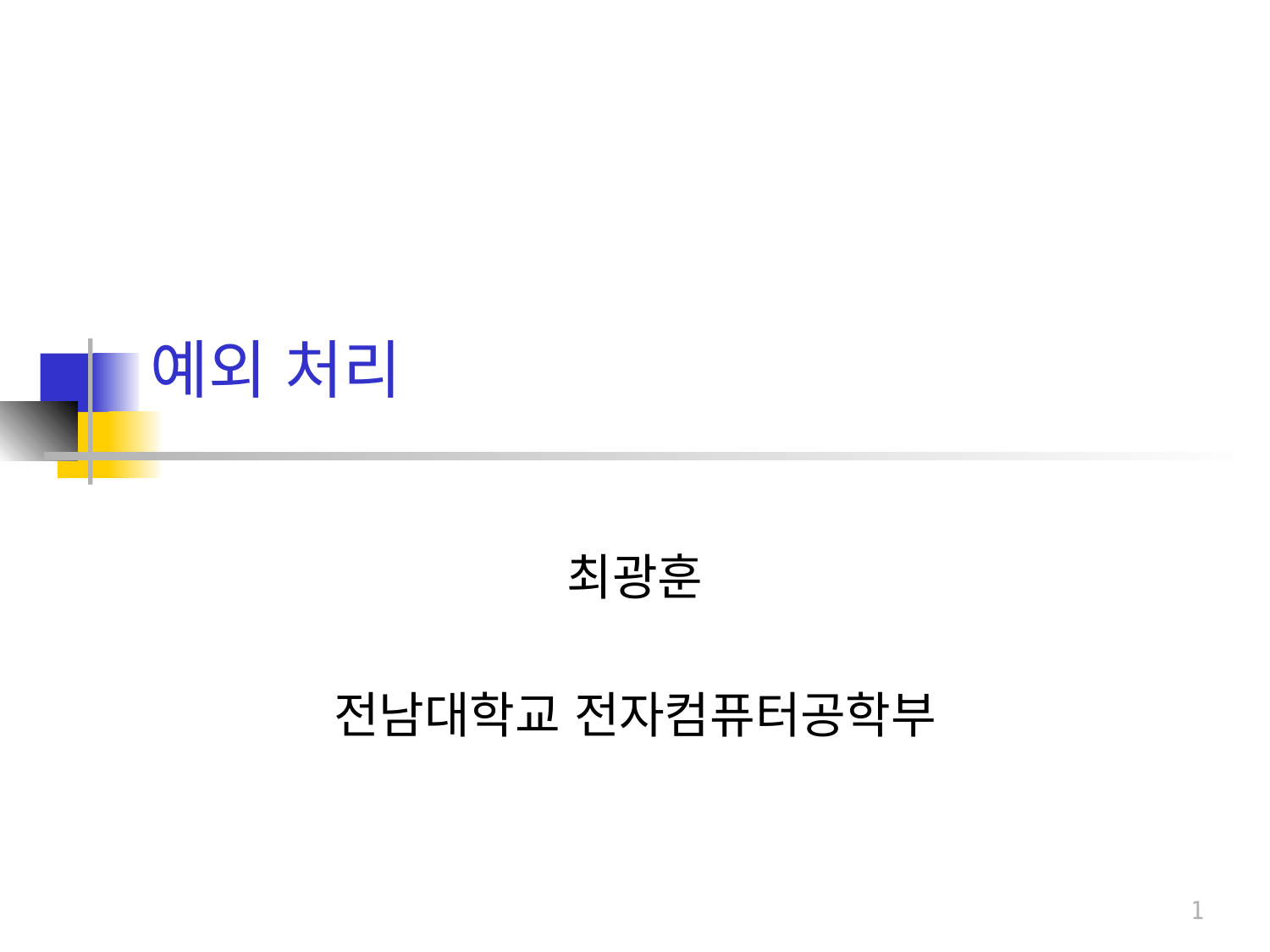

# 예외 처리
최광훈

전남대학교 전자컴퓨터공학부
1